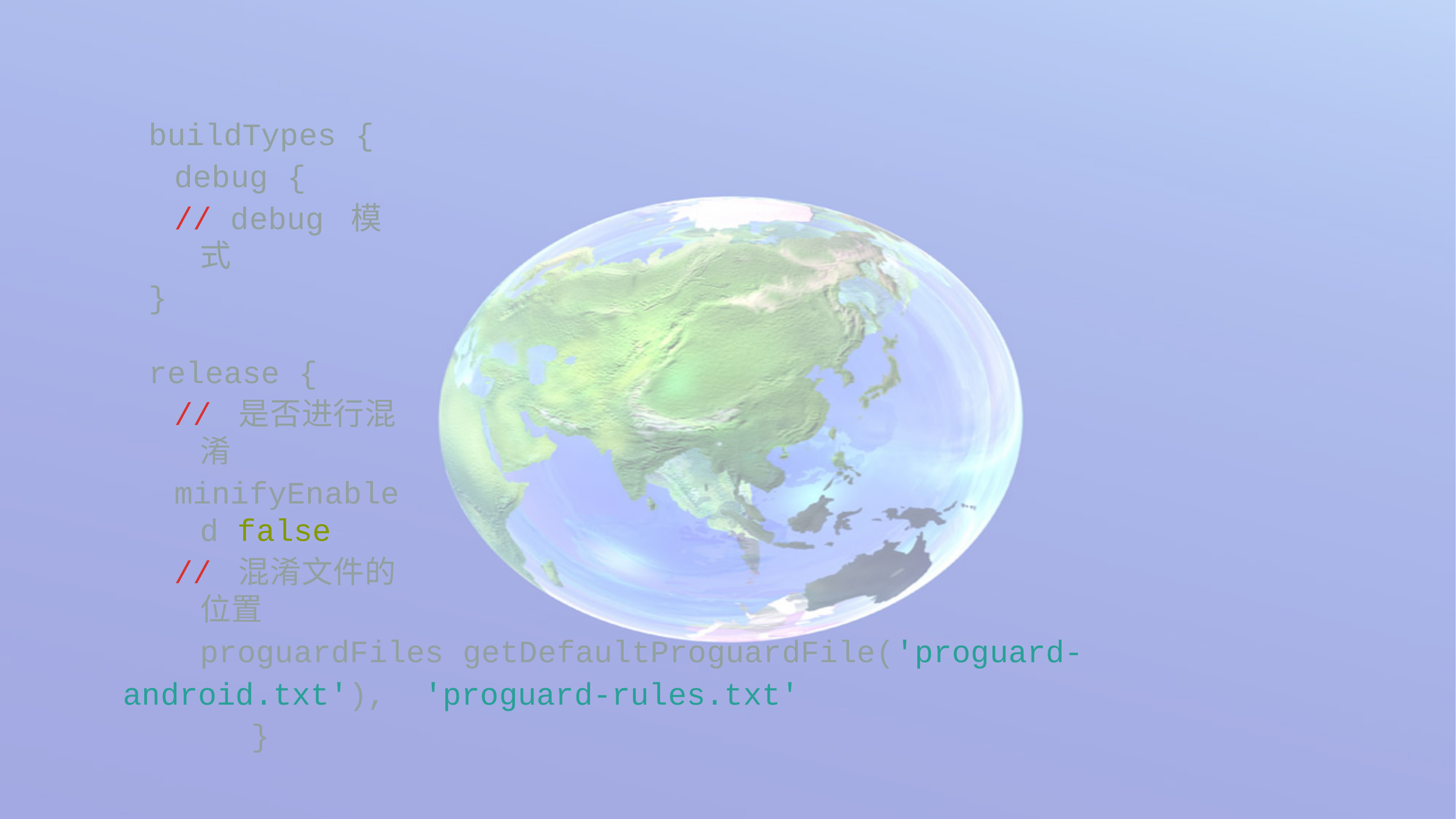

buildTypes {  debug {
// debug 模式
}

release {
// 是否进行混淆
minifyEnabled false
// 混淆文件的位置
proguardFiles getDefaultProguardFile('proguard-android.txt'),  'proguard-rules.txt'
}